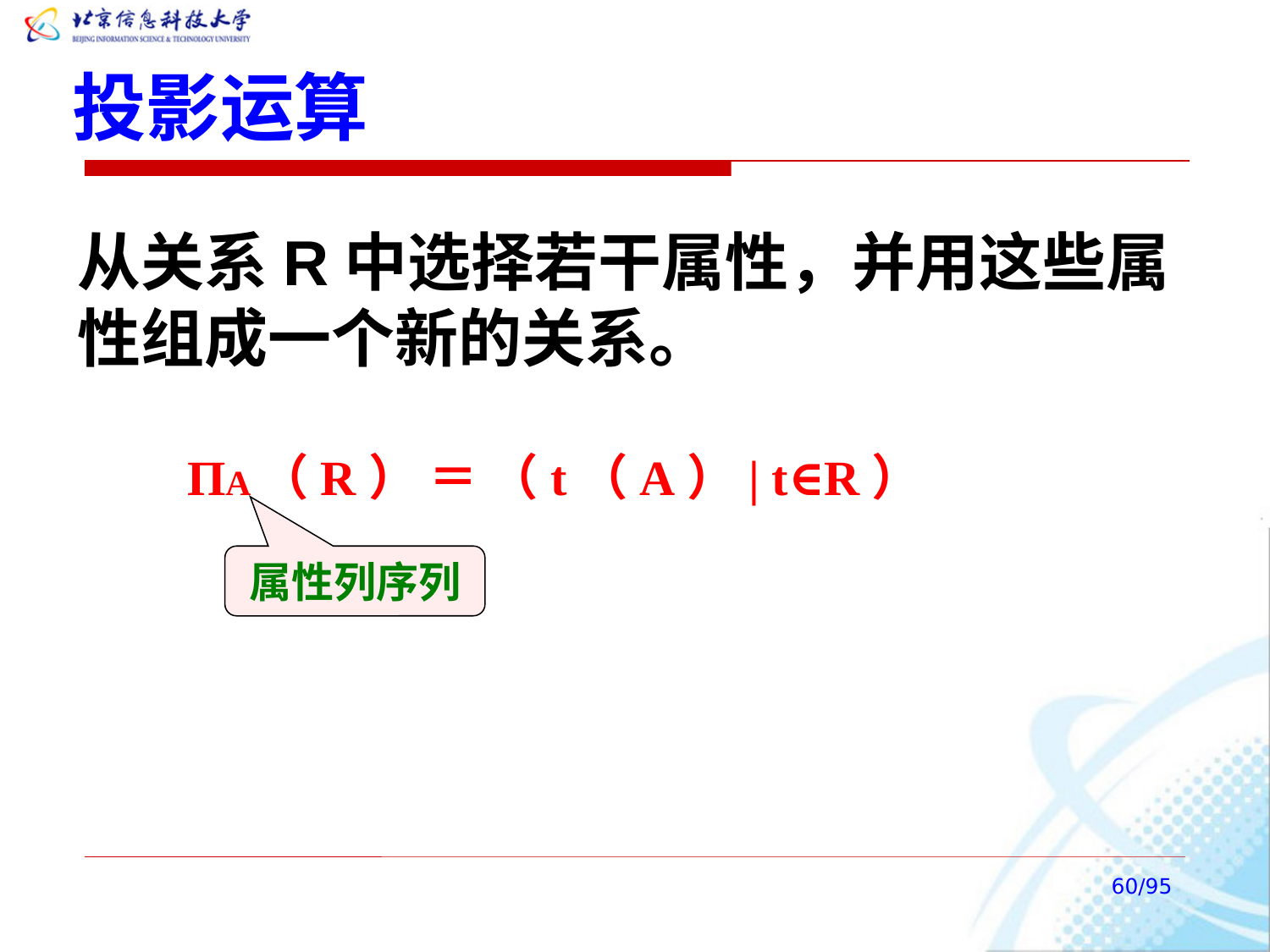

# 投影运算
从关系R中选择若干属性，并用这些属性组成一个新的关系。
ΠA（R） ＝ （t（A）| t∈R）
属性列序列

60/95